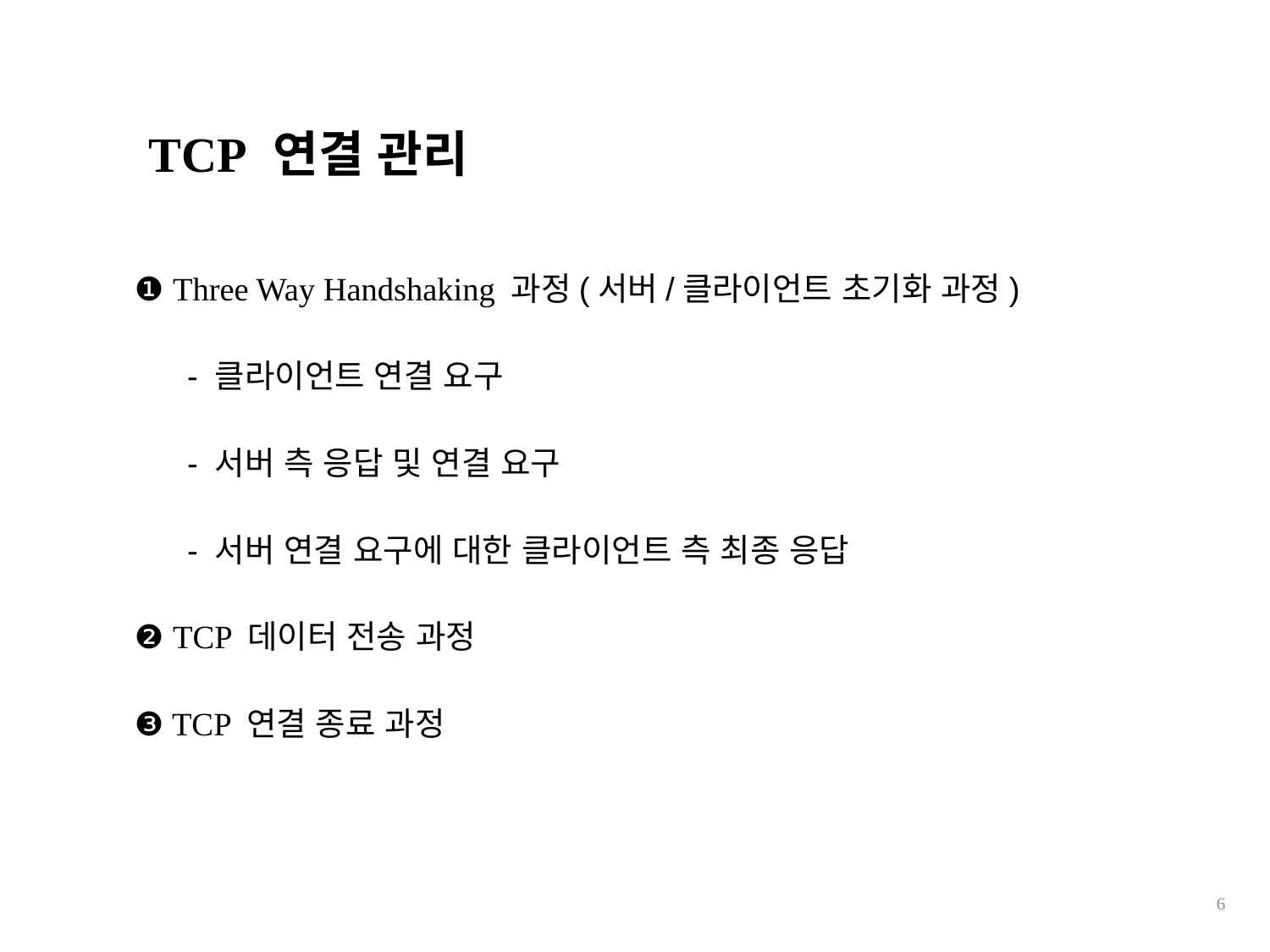

TCP 연결 관리
❶ Three Way Handshaking 과정(서버/클라이언트 초기화 과정)
- 클라이언트 연결 요구
- 서버 측 응답 및 연결 요구
- 서버 연결 요구에 대한 클라이언트 측 최종 응답
❷ TCP 데이터 전송 과정
❸ TCP 연결 종료 과정
6